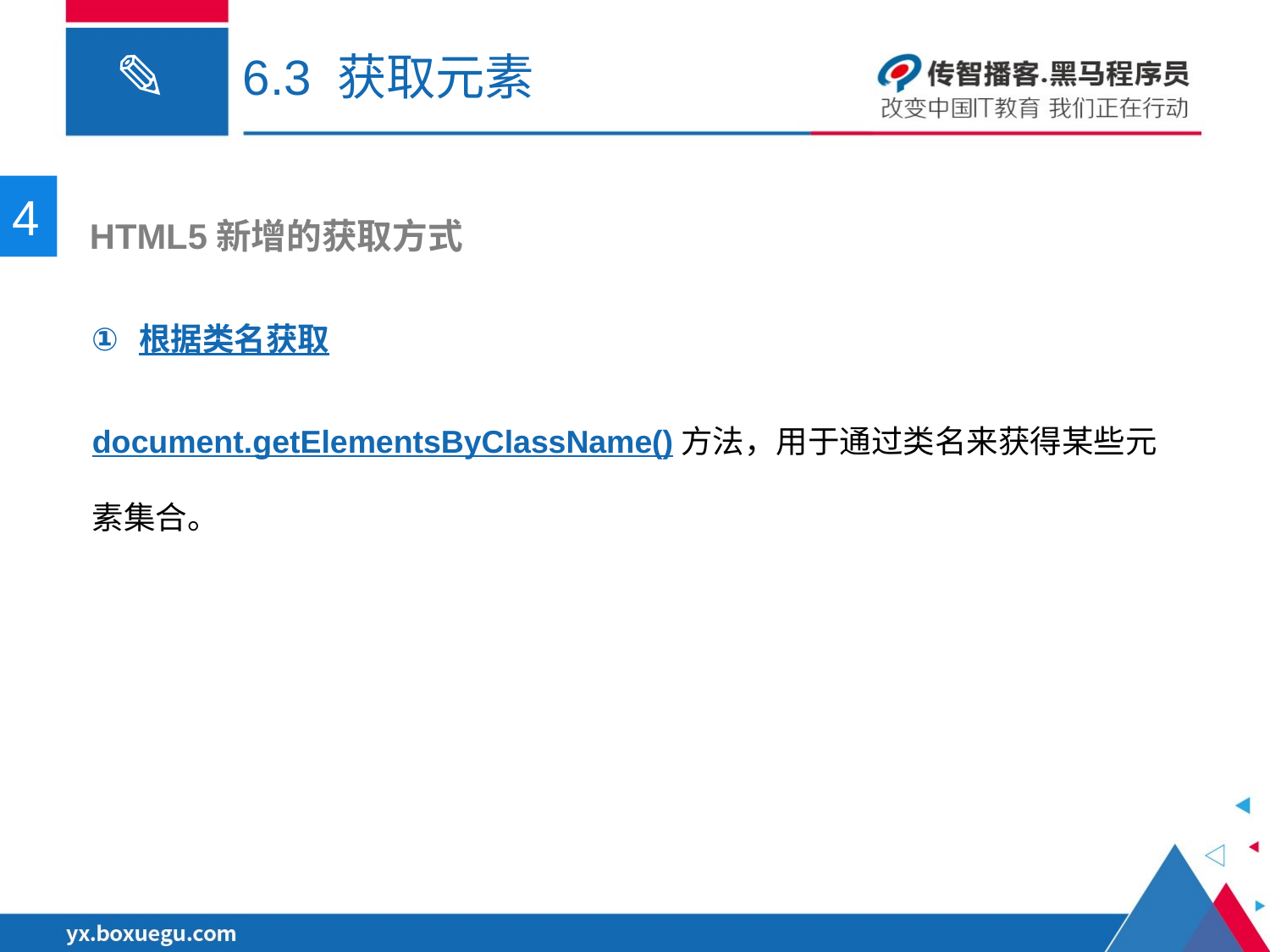

# 6.3 获取元素

4
  HTML5新增的获取方式
根据类名获取
document.getElementsByClassName()方法，用于通过类名来获得某些元素集合。